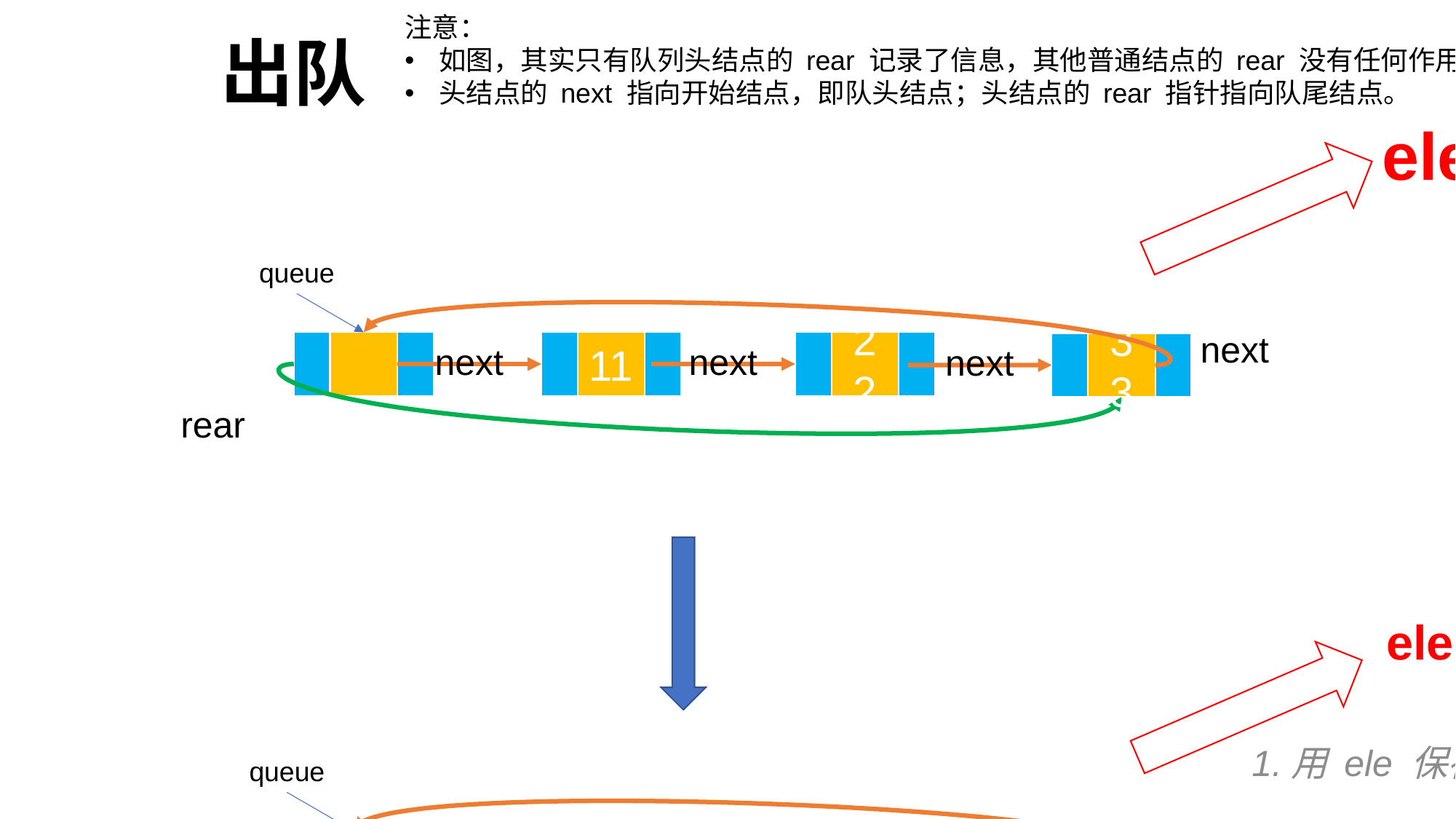

注意：
如图，其实只有队列头结点的 rear 记录了信息，其他普通结点的 rear 没有任何作用。
头结点的 next 指向开始结点，即队头结点；头结点的 rear 指针指向队尾结点。
出队
ele

queue
next

11

22

next
next

33

next
rear

ele=startNode->data=11

1.用 ele 保存开始结点的数据域
queue
next

11

22

next
next

33

next
rear
headNode
startNode

2.删除队头结点
ele=startNode->data=11
3.释放被删结点的空间

queue
②free(startNode)
next

11

22

next
next

33

next
rear
headNode
startNode
①headNode->next=startNode->next
虚线表示已经断开的连接线